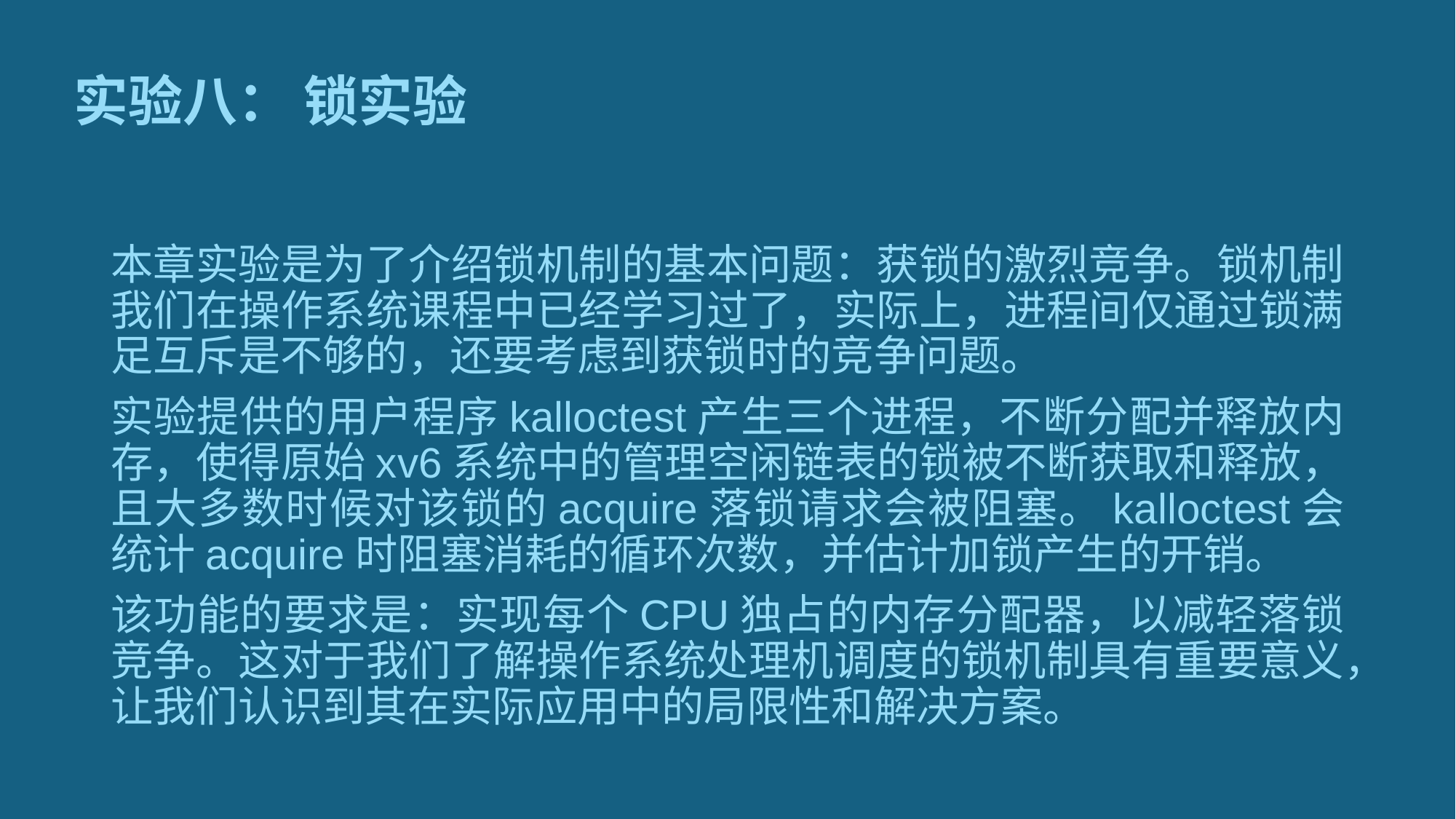

# 实验八： 锁实验
本章实验是为了介绍锁机制的基本问题：获锁的激烈竞争。锁机制我们在操作系统课程中已经学习过了，实际上，进程间仅通过锁满足互斥是不够的，还要考虑到获锁时的竞争问题。
实验提供的用户程序kalloctest产生三个进程，不断分配并释放内存，使得原始xv6系统中的管理空闲链表的锁被不断获取和释放，且大多数时候对该锁的acquire落锁请求会被阻塞。kalloctest会统计acquire时阻塞消耗的循环次数，并估计加锁产生的开销。
该功能的要求是：实现每个CPU独占的内存分配器，以减轻落锁竞争。这对于我们了解操作系统处理机调度的锁机制具有重要意义，让我们认识到其在实际应用中的局限性和解决方案。